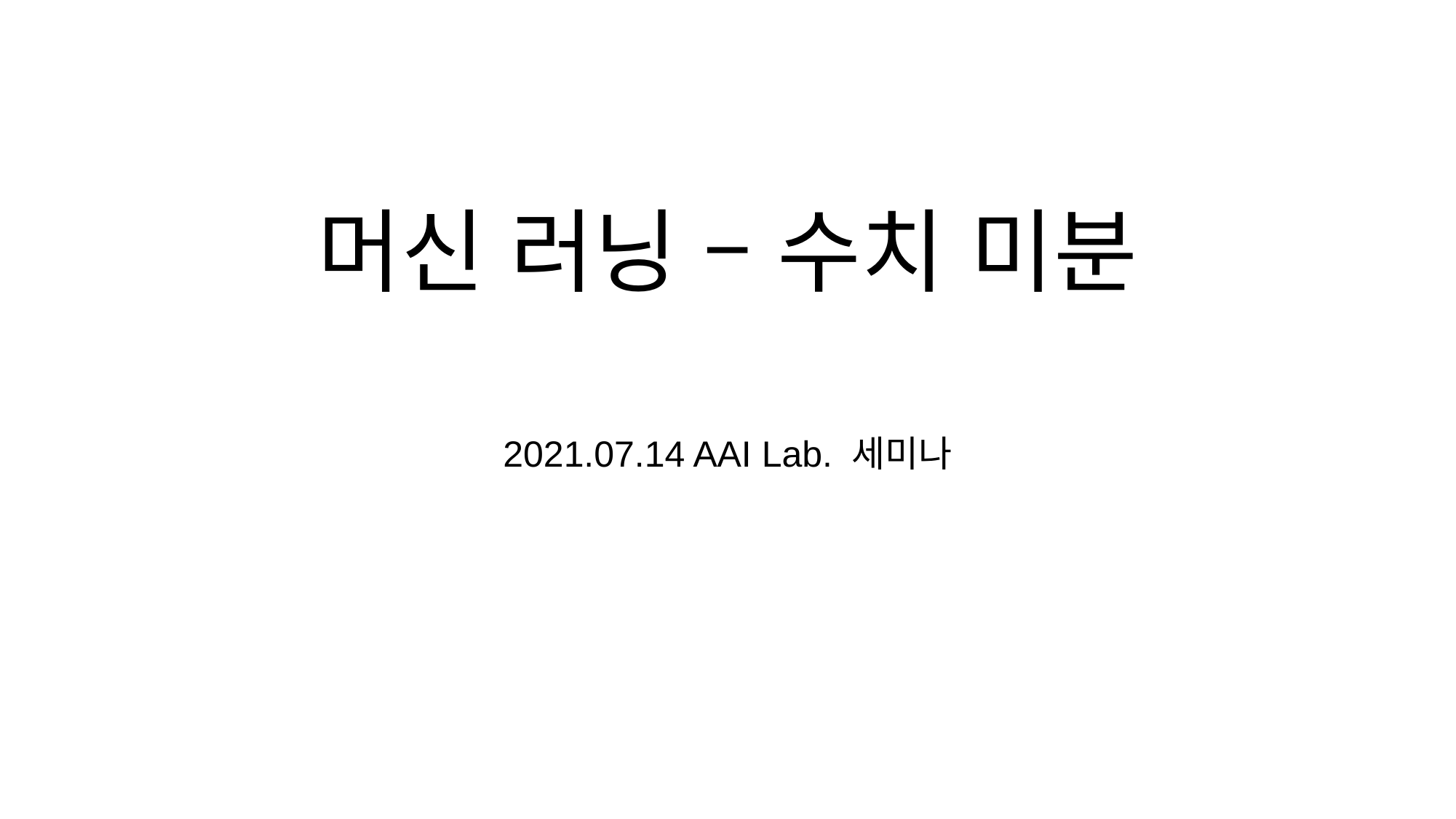

# 머신 러닝 – 수치 미분
2021.07.14 AAI Lab. 세미나